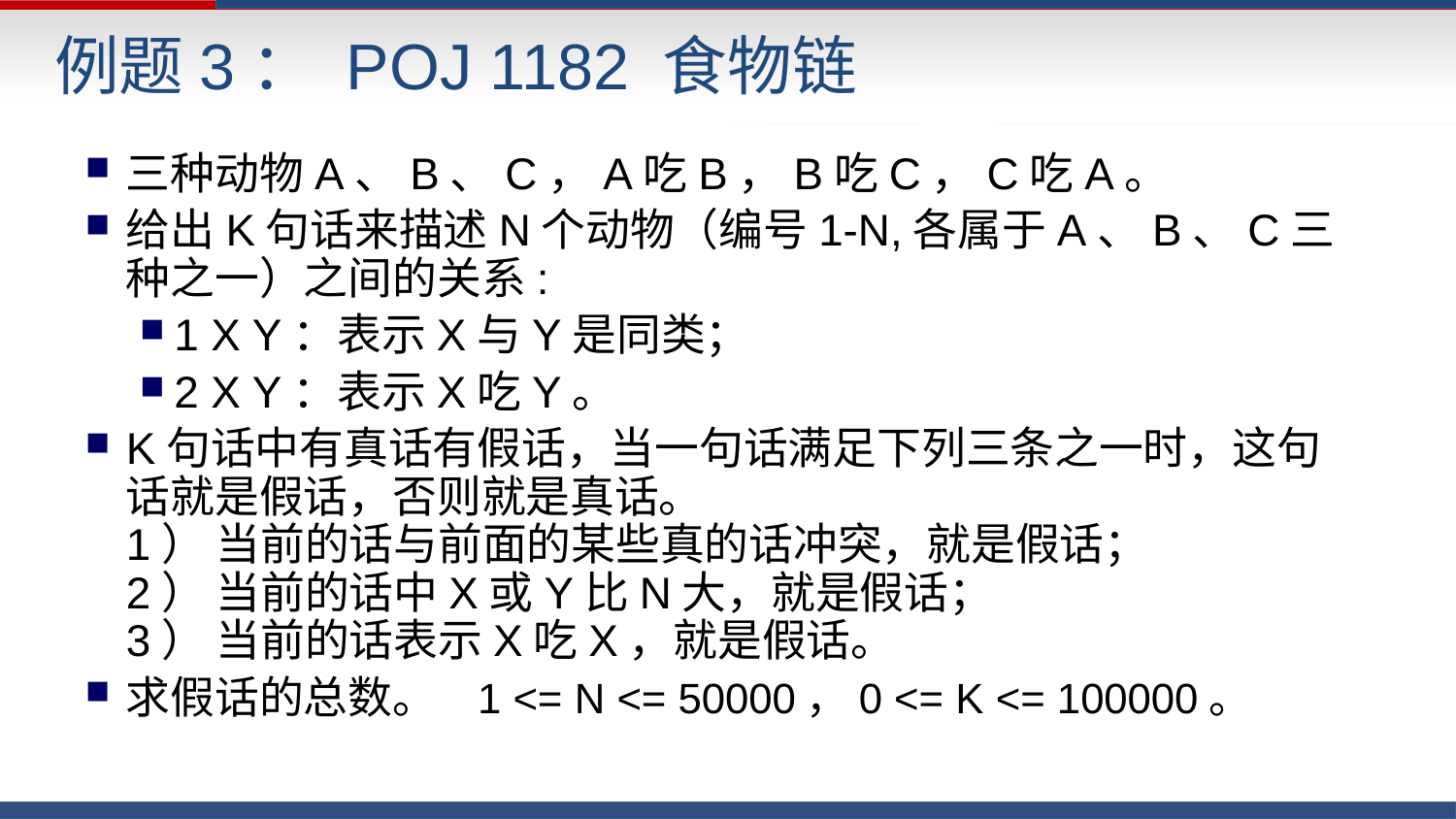

# 例题3： POJ 1182 食物链
三种动物A、B、C，A吃B，B吃C，C吃A。
给出K句话来描述N个动物（编号1-N,各属于A、B、C三种之一）之间的关系:
1 X Y：表示X与Y是同类；
2 X Y：表示X吃Y。
K句话中有真话有假话，当一句话满足下列三条之一时，这句话就是假话，否则就是真话。
1） 当前的话与前面的某些真的话冲突，就是假话；
2） 当前的话中X或Y比N大，就是假话；
3） 当前的话表示X吃X，就是假话。
求假话的总数。   1 <= N <= 50000，0 <= K <= 100000。